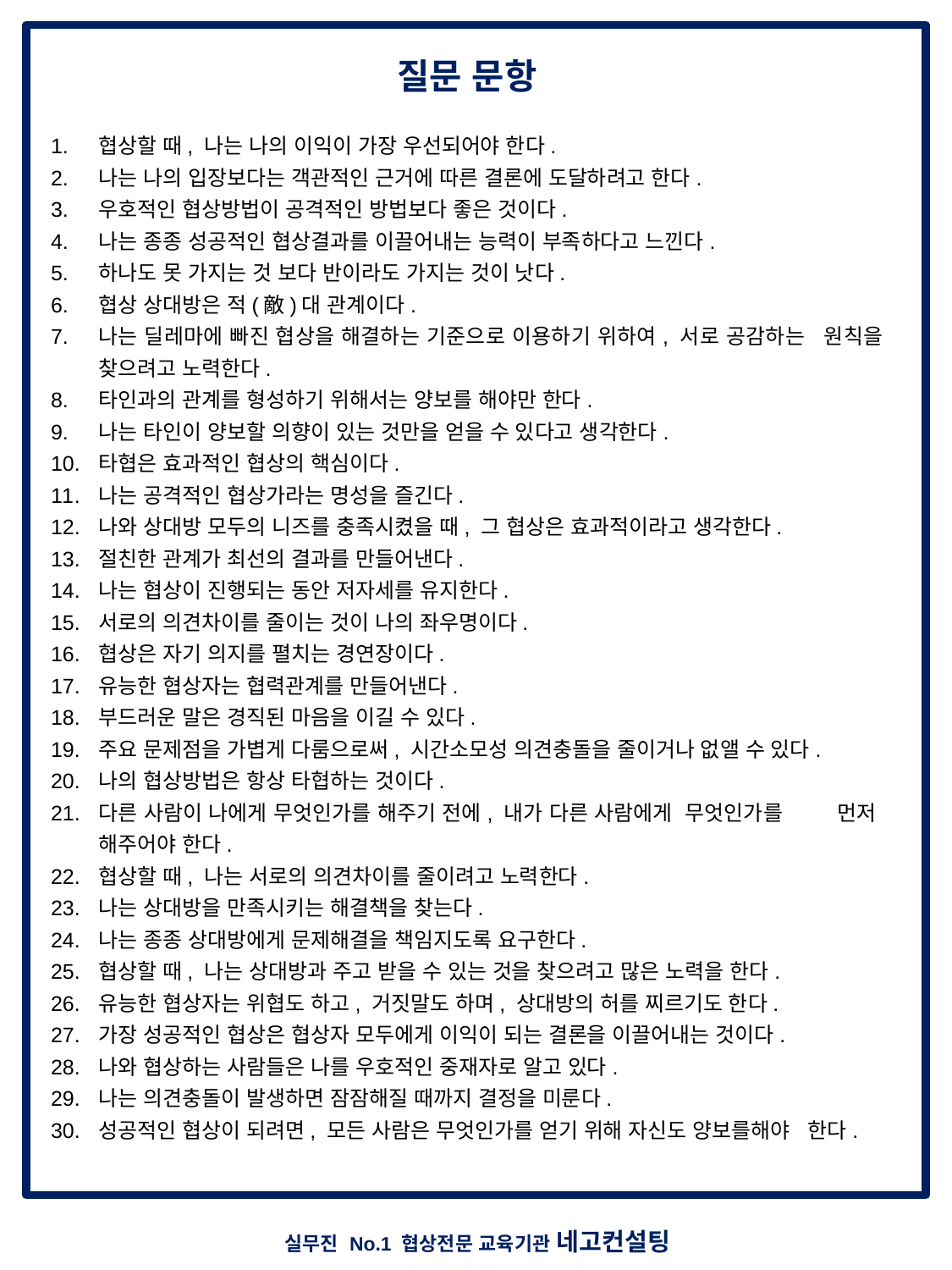

#
질문 문항

협상할 때, 나는 나의 이익이 가장 우선되어야 한다.
나는 나의 입장보다는 객관적인 근거에 따른 결론에 도달하려고 한다.
우호적인 협상방법이 공격적인 방법보다 좋은 것이다.
나는 종종 성공적인 협상결과를 이끌어내는 능력이 부족하다고 느낀다.
하나도 못 가지는 것 보다 반이라도 가지는 것이 낫다.
협상 상대방은 적(敵)대 관계이다.
나는 딜레마에 빠진 협상을 해결하는 기준으로 이용하기 위하여, 서로 공감하는   원칙을 찾으려고 노력한다.
타인과의 관계를 형성하기 위해서는 양보를 해야만 한다.
나는 타인이 양보할 의향이 있는 것만을 얻을 수 있다고 생각한다.
타협은 효과적인 협상의 핵심이다.
나는 공격적인 협상가라는 명성을 즐긴다.
나와 상대방 모두의 니즈를 충족시켰을 때, 그 협상은 효과적이라고 생각한다.
절친한 관계가 최선의 결과를 만들어낸다.
나는 협상이 진행되는 동안 저자세를 유지한다.
서로의 의견차이를 줄이는 것이 나의 좌우명이다.
협상은 자기 의지를 펼치는 경연장이다.
유능한 협상자는 협력관계를 만들어낸다.
부드러운 말은 경직된 마음을 이길 수 있다.
주요 문제점을 가볍게 다룸으로써, 시간소모성 의견충돌을 줄이거나 없앨 수 있다.
나의 협상방법은 항상 타협하는 것이다.
다른 사람이 나에게 무엇인가를 해주기 전에, 내가 다른 사람에게  무엇인가를         먼저  해주어야 한다.
협상할 때, 나는 서로의 의견차이를 줄이려고 노력한다.
나는 상대방을 만족시키는 해결책을 찾는다.
나는 종종 상대방에게 문제해결을 책임지도록 요구한다.
협상할 때, 나는 상대방과 주고 받을 수 있는 것을 찾으려고 많은 노력을 한다.
유능한 협상자는 위협도 하고, 거짓말도 하며, 상대방의 허를 찌르기도 한다.
가장 성공적인 협상은 협상자 모두에게 이익이 되는 결론을 이끌어내는 것이다.
나와 협상하는 사람들은 나를 우호적인 중재자로 알고 있다.
나는 의견충돌이 발생하면 잠잠해질 때까지 결정을 미룬다.
성공적인 협상이 되려면, 모든 사람은 무엇인가를 얻기 위해 자신도 양보를해야   한다.

| 실무진 No.1 협상전문 교육기관 네고컨설팅 |
| --- |